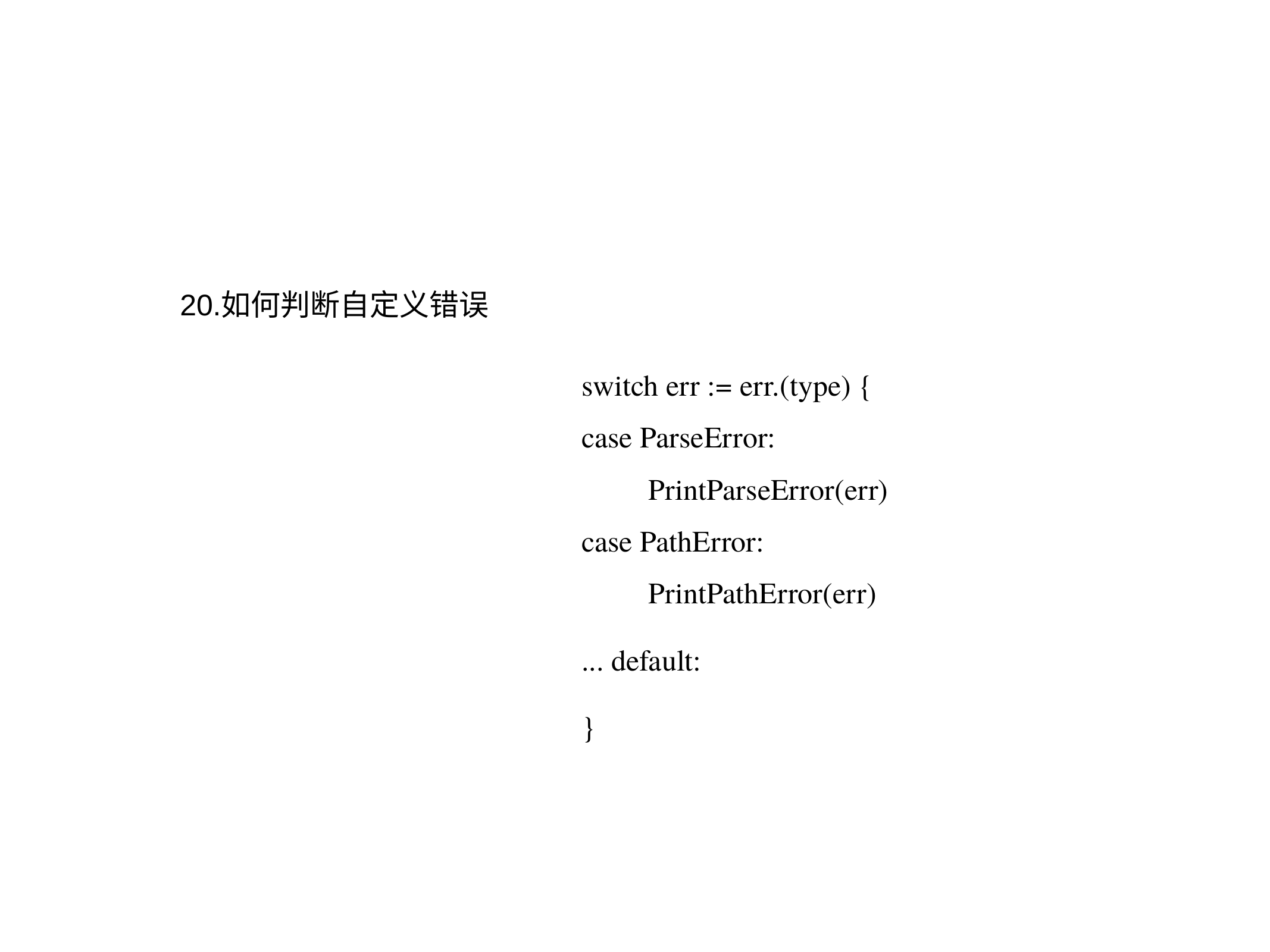

如何判断自定义错误
switch err := err.(type) {
case ParseError:
         PrintParseError(err)
case PathError:
         PrintPathError(err)
... default:
}